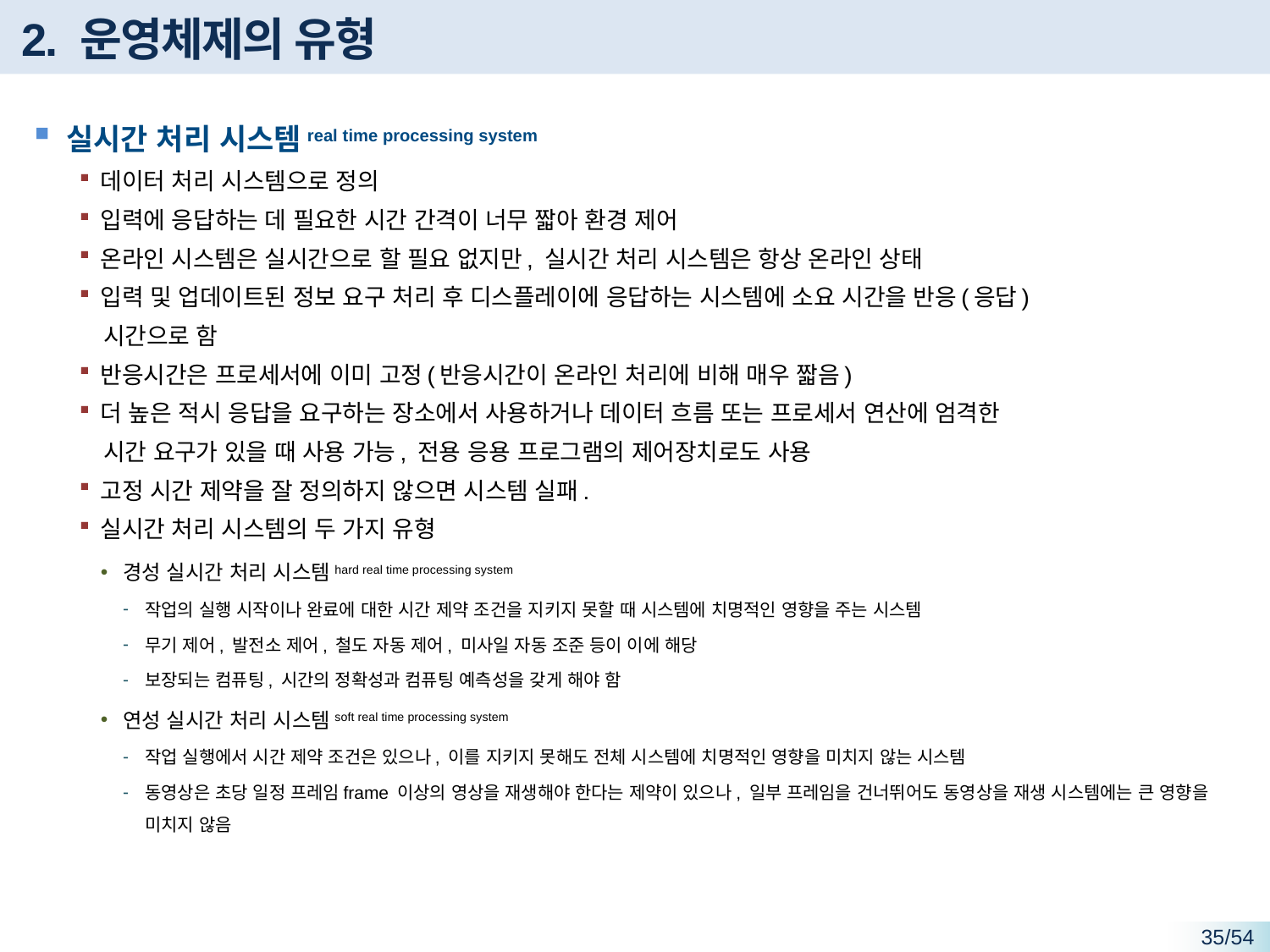

# 2. 운영체제의 유형
실시간 처리 시스템real time processing system
데이터 처리 시스템으로 정의
입력에 응답하는 데 필요한 시간 간격이 너무 짧아 환경 제어
온라인 시스템은 실시간으로 할 필요 없지만, 실시간 처리 시스템은 항상 온라인 상태
입력 및 업데이트된 정보 요구 처리 후 디스플레이에 응답하는 시스템에 소요 시간을 반응(응답)
   시간으로 함
반응시간은 프로세서에 이미 고정(반응시간이 온라인 처리에 비해 매우 짧음)
더 높은 적시 응답을 요구하는 장소에서 사용하거나 데이터 흐름 또는 프로세서 연산에 엄격한
   시간 요구가 있을 때 사용 가능, 전용 응용 프로그램의 제어장치로도 사용
고정 시간 제약을 잘 정의하지 않으면 시스템 실패.
실시간 처리 시스템의 두 가지 유형
경성 실시간 처리 시스템hard real time processing system
작업의 실행 시작이나 완료에 대한 시간 제약 조건을 지키지 못할 때 시스템에 치명적인 영향을 주는 시스템
무기 제어, 발전소 제어, 철도 자동 제어, 미사일 자동 조준 등이 이에 해당
보장되는 컴퓨팅, 시간의 정확성과 컴퓨팅 예측성을 갖게 해야 함
연성 실시간 처리 시스템soft real time processing system
작업 실행에서 시간 제약 조건은 있으나, 이를 지키지 못해도 전체 시스템에 치명적인 영향을 미치지 않는 시스템
동영상은 초당 일정 프레임frame 이상의 영상을 재생해야 한다는 제약이 있으나, 일부 프레임을 건너뛰어도 동영상을 재생 시스템에는 큰 영향을 미치지 않음